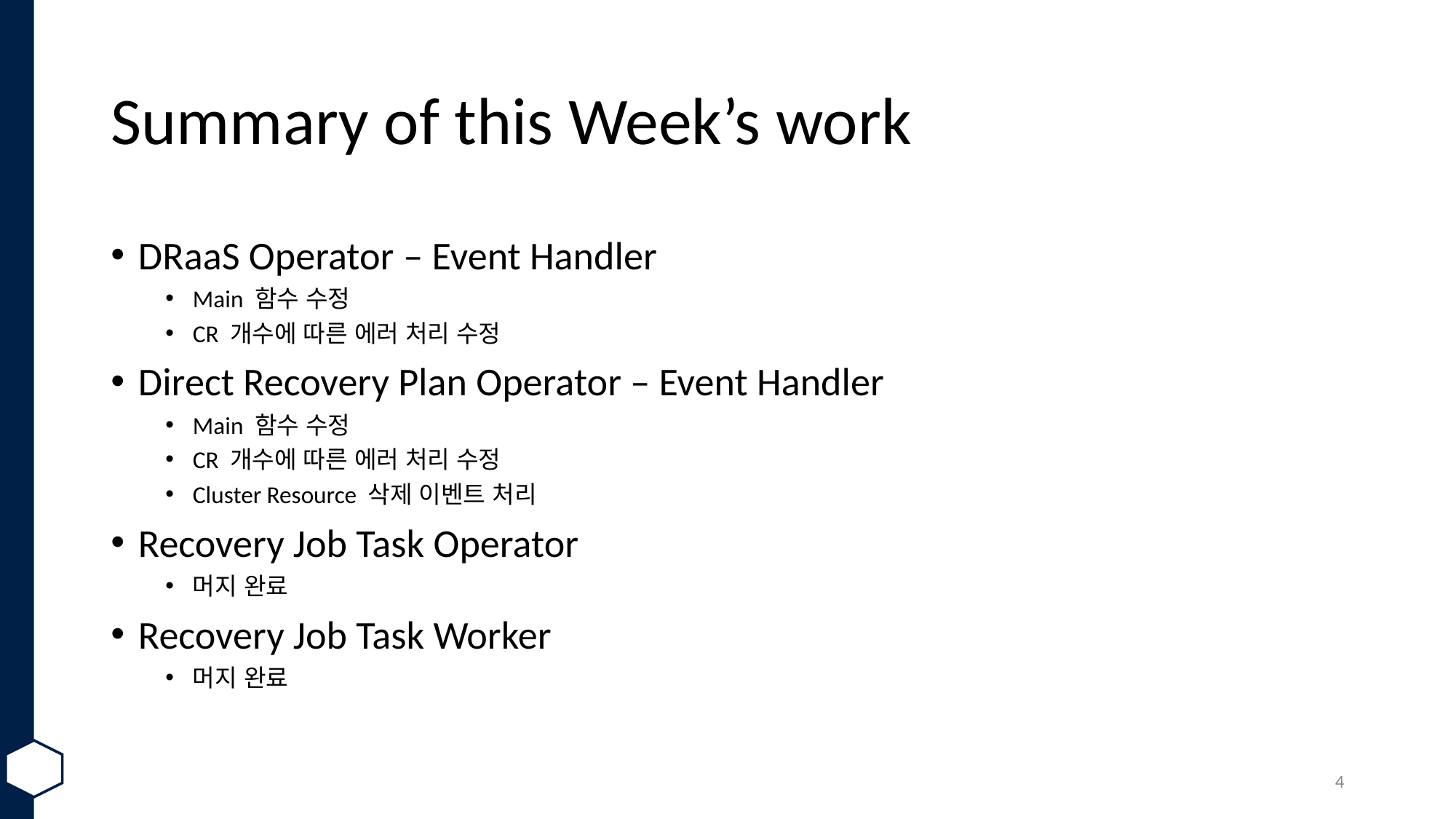

# Summary of this Week’s work
DRaaS Operator – Event Handler
Main 함수 수정
CR 개수에 따른 에러 처리 수정
Direct Recovery Plan Operator – Event Handler
Main 함수 수정
CR 개수에 따른 에러 처리 수정
Cluster Resource 삭제 이벤트 처리
Recovery Job Task Operator
머지 완료
Recovery Job Task Worker
머지 완료
4